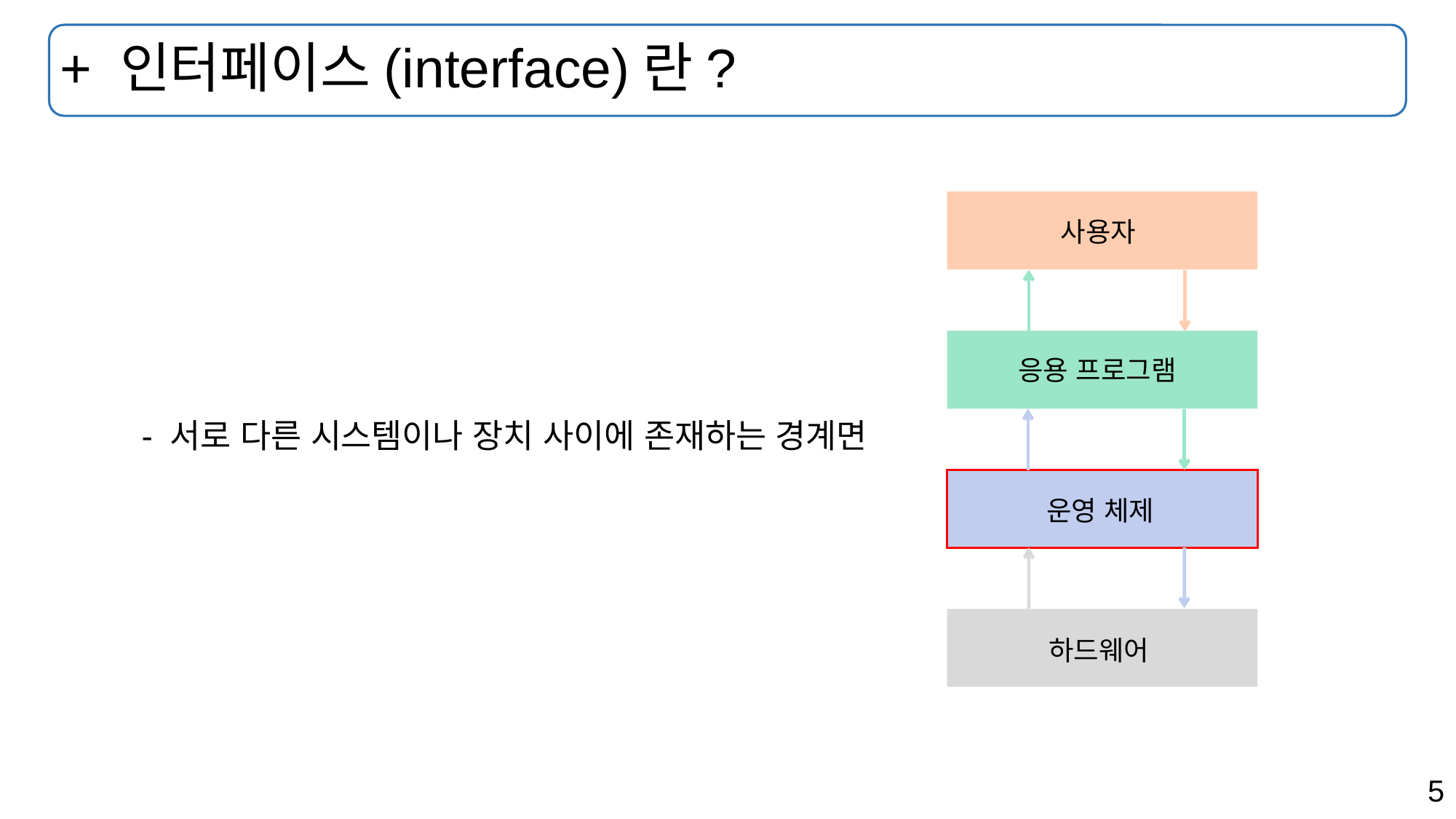

# + 인터페이스(interface)란?

사용자
응용 프로그램
운영 체제
하드웨어
- 서로 다른 시스템이나 장치 사이에 존재하는 경계면